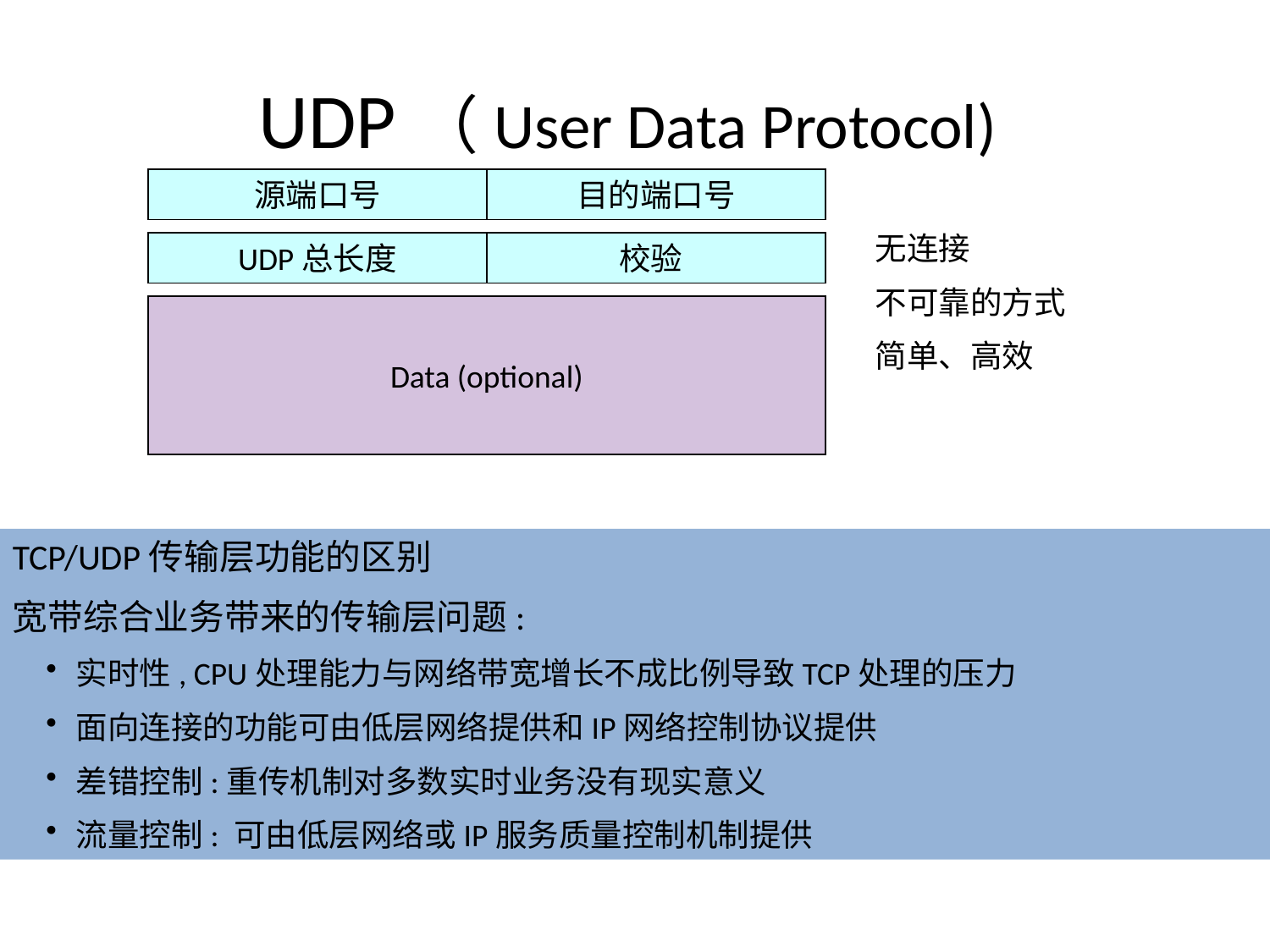

# UDP（User Data Protocol)
源端口号
目的端口号
无连接
不可靠的方式
简单、高效
UDP总长度
校验

Data (optional)

TCP/UDP传输层功能的区别
宽带综合业务带来的传输层问题:
实时性, CPU处理能力与网络带宽增长不成比例导致TCP处理的压力
面向连接的功能可由低层网络提供和IP网络控制协议提供
差错控制:重传机制对多数实时业务没有现实意义
流量控制: 可由低层网络或IP服务质量控制机制提供